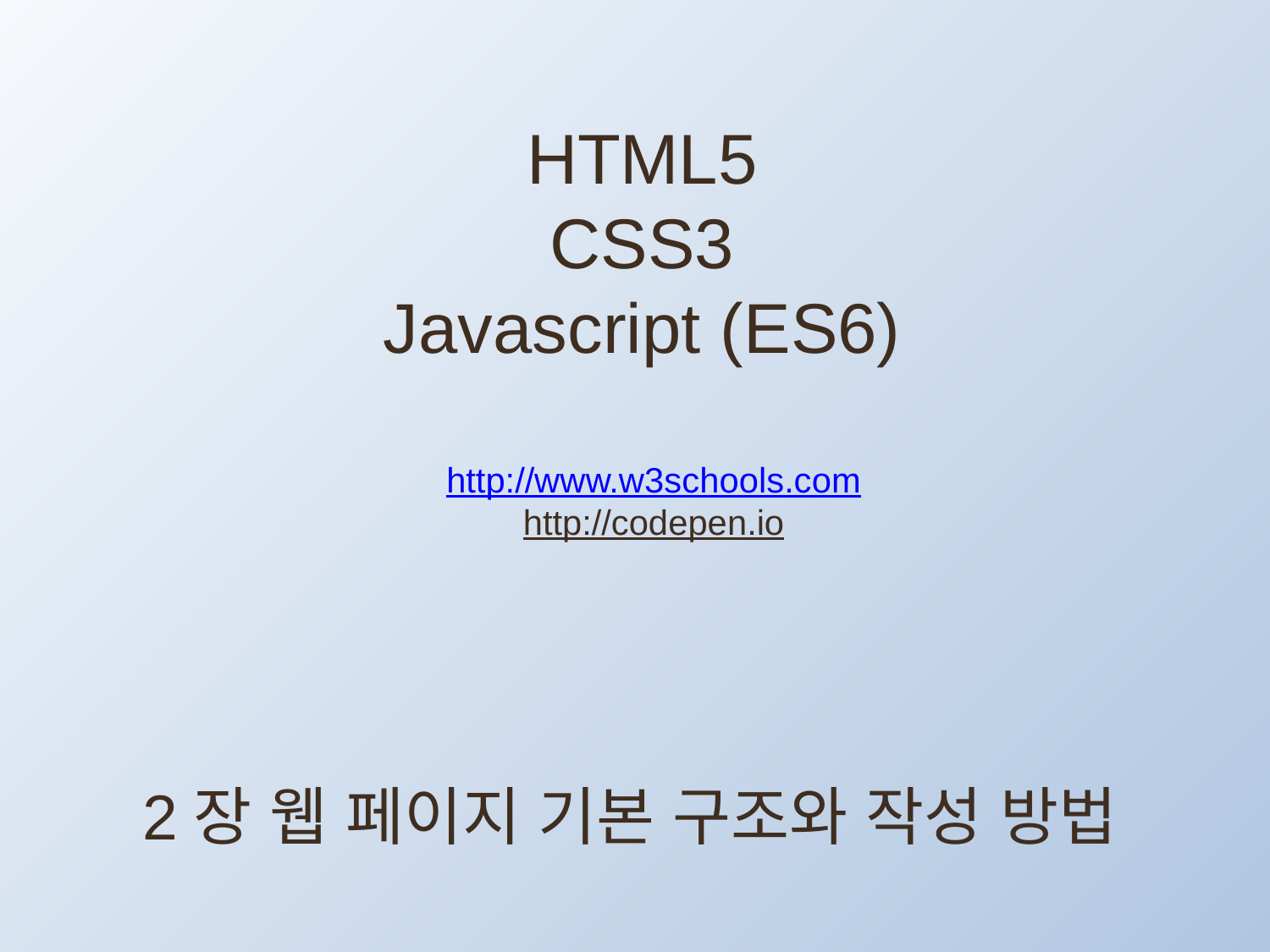

# HTML5 CSS3 Javascript (ES6)
http://www.w3schools.com
http://codepen.io
2장 웹 페이지 기본 구조와 작성 방법